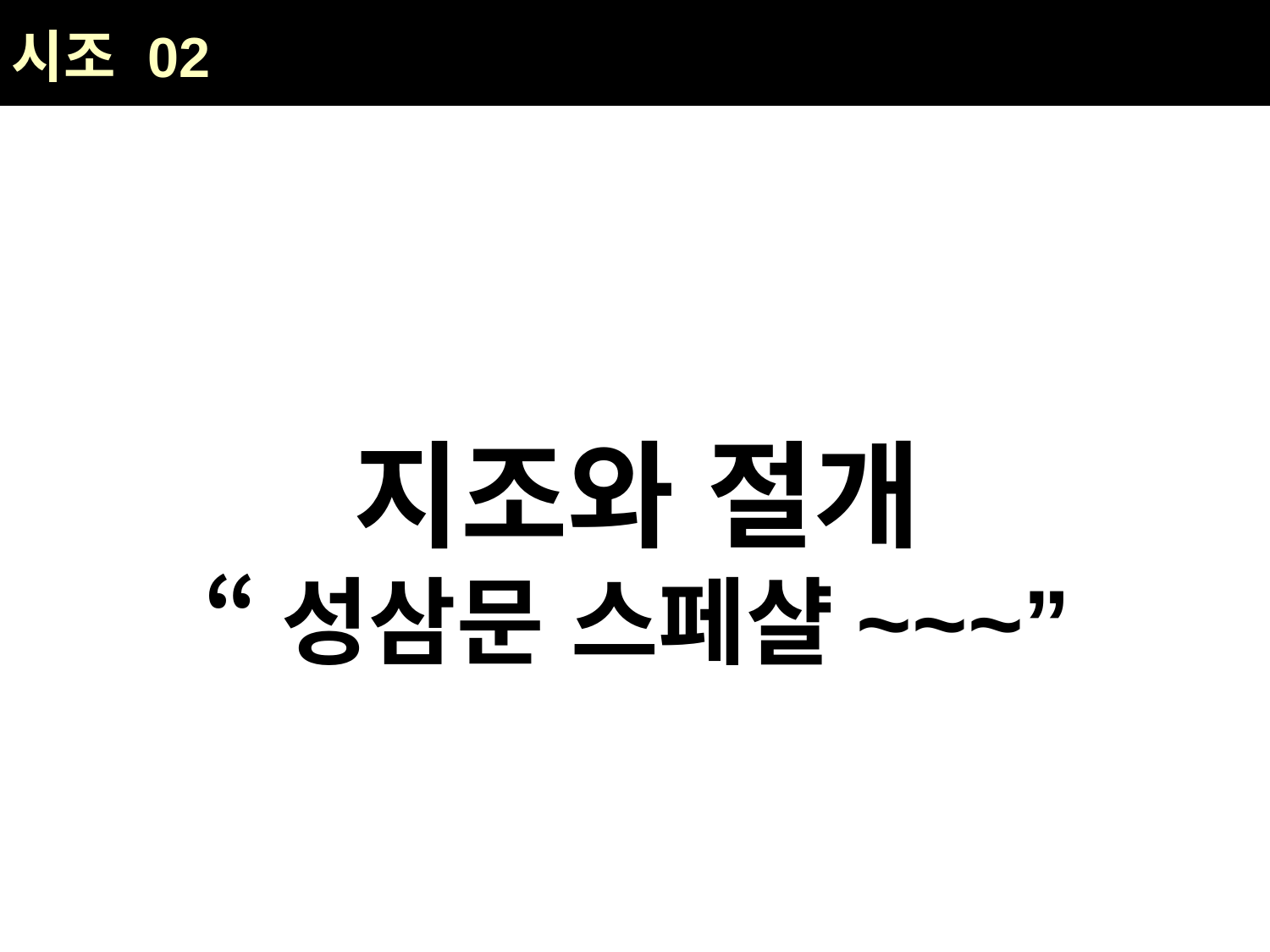

| 시조 02 |
| --- |
지조와 절개
“성삼문 스페샬~~~”